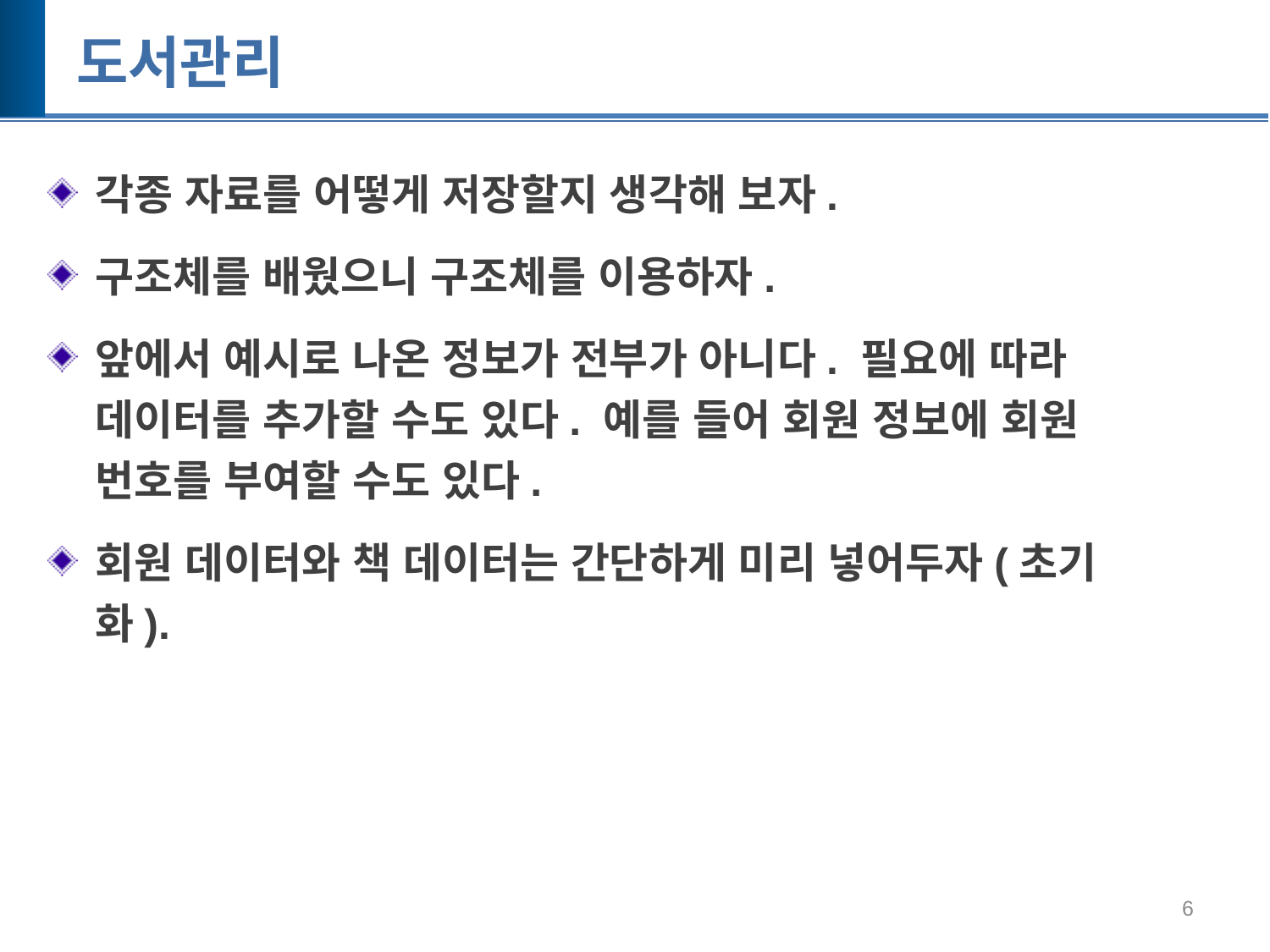

# 도서관리
각종 자료를 어떻게 저장할지 생각해 보자.
구조체를 배웠으니 구조체를 이용하자.
앞에서 예시로 나온 정보가 전부가 아니다. 필요에 따라 데이터를 추가할 수도 있다. 예를 들어 회원 정보에 회원 번호를 부여할 수도 있다.
회원 데이터와 책 데이터는 간단하게 미리 넣어두자(초기화).

6